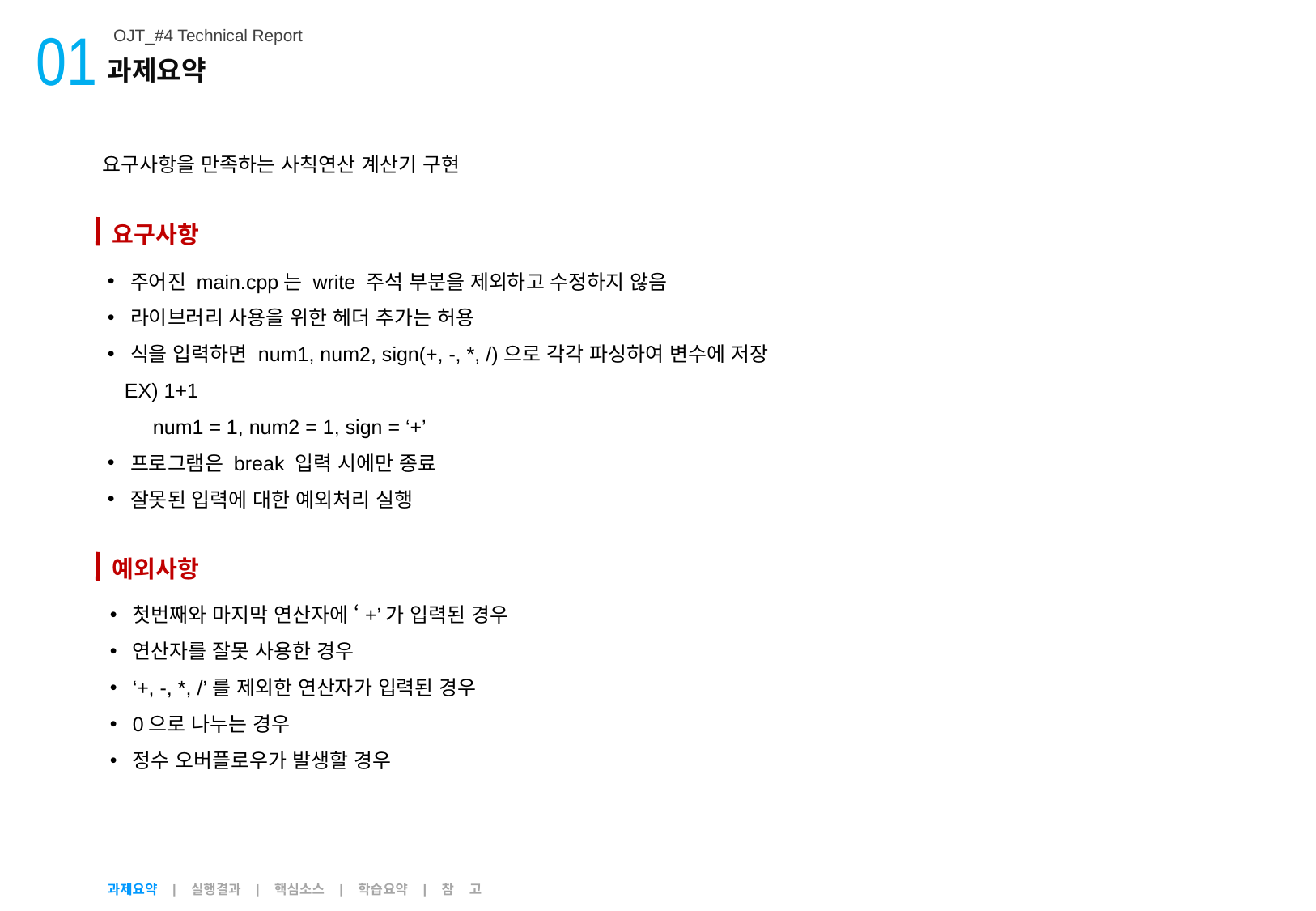

01
OJT_#4 Technical Report
과제요약
요구사항을 만족하는 사칙연산 계산기 구현

요구사항
주어진 main.cpp는 write 주석 부분을 제외하고 수정하지 않음
라이브러리 사용을 위한 헤더 추가는 허용
식을 입력하면 num1, num2, sign(+, -, *, /)으로 각각 파싱하여 변수에 저장
   EX) 1+1
        num1 = 1, num2 = 1, sign = ‘+’
프로그램은 break 입력 시에만 종료
잘못된 입력에 대한 예외처리 실행

예외사항
첫번째와 마지막 연산자에 ‘+’가 입력된 경우
연산자를 잘못 사용한 경우
‘+, -, *, /’를 제외한 연산자가 입력된 경우
0으로 나누는 경우
정수 오버플로우가 발생할 경우
과제요약   |   실행결과   |   핵심소스   |   학습요약   |   참    고